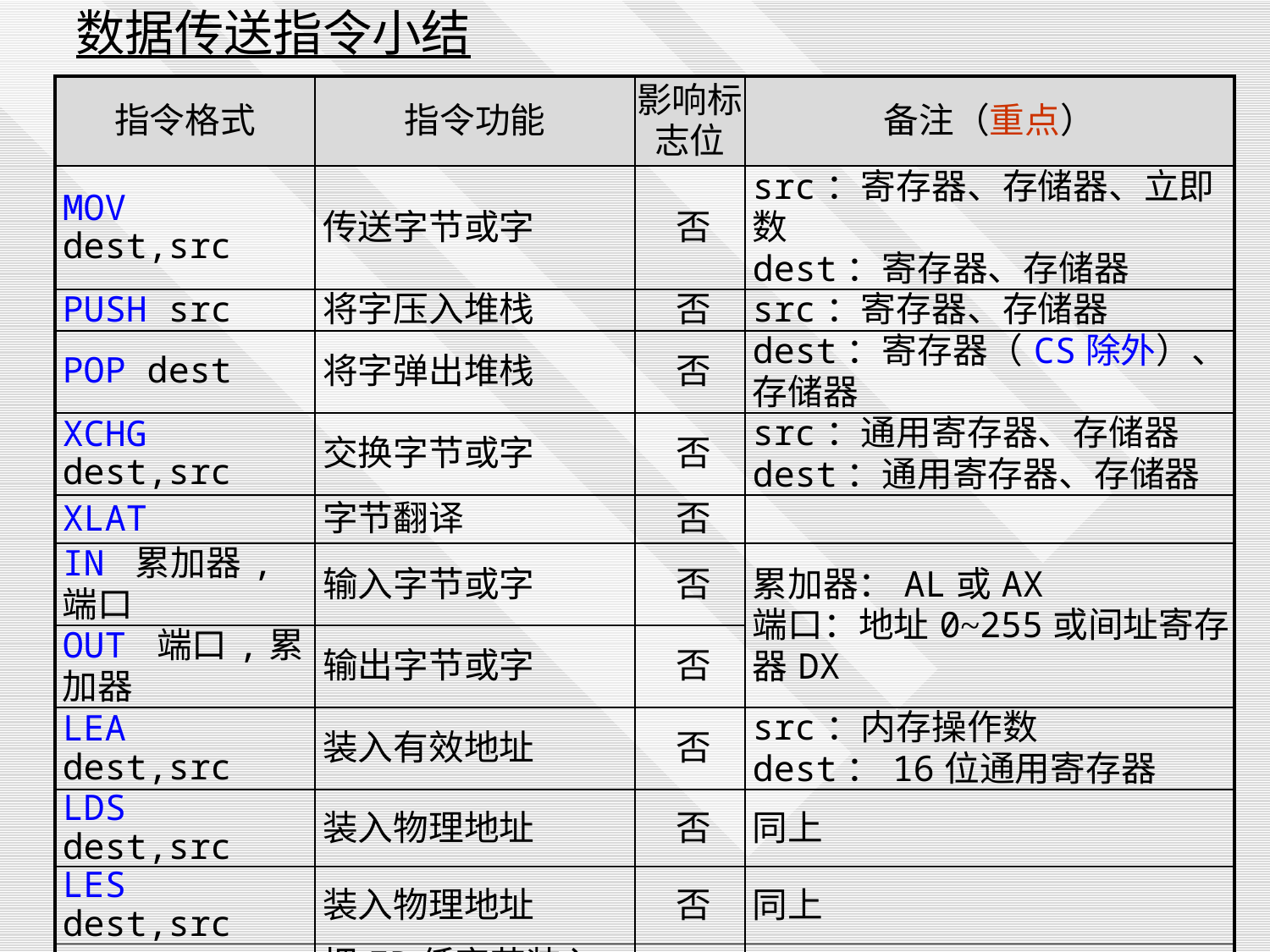

数据传送指令小结
| 指令格式 | 指令功能 | 影响标志位 | 备注（重点） |
| --- | --- | --- | --- |
| MOV dest,src | 传送字节或字 | 否 | src：寄存器、存储器、立即数 dest：寄存器、存储器 |
| PUSH src | 将字压入堆栈 | 否 | src：寄存器、存储器 |
| POP dest | 将字弹出堆栈 | 否 | dest：寄存器（CS除外）、存储器 |
| XCHG dest,src | 交换字节或字 | 否 | src：通用寄存器、存储器 dest：通用寄存器、存储器 |
| XLAT | 字节翻译 | 否 |  |
| IN 累加器,端口 | 输入字节或字 | 否 | 累加器：AL或AX 端口：地址0~255或间址寄存器DX |
| OUT 端口,累加器 | 输出字节或字 | 否 |  |
| LEA dest,src | 装入有效地址 | 否 | src：内存操作数 dest：16位通用寄存器 |
| LDS dest,src | 装入物理地址 | 否 | 同上 |
| LES dest,src | 装入物理地址 | 否 | 同上 |
| LAHF | 把FR低字节装入AH | 否 |  |
| SAHF | 把AH内容装入FR低字节 | 是 |  |
| PUSHF | 把FR内容压入堆栈 | 否 |  |
| POPF | 从堆栈弹出FR内容 | 是 |  |